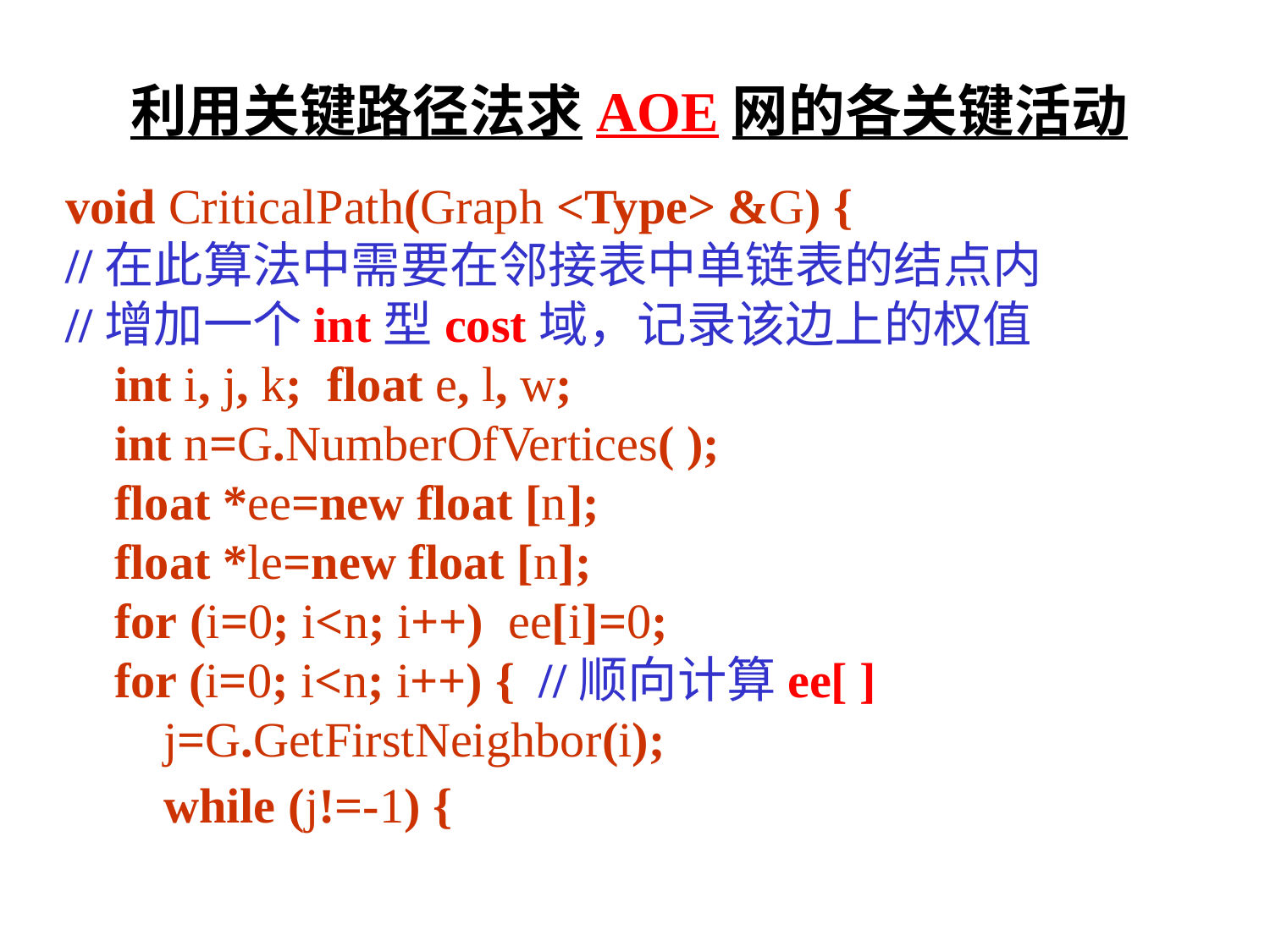

利用关键路径法求AOE网的各关键活动
void CriticalPath(Graph <Type> &G) {
//在此算法中需要在邻接表中单链表的结点内
//增加一个int型cost域，记录该边上的权值
    int i, j, k;  float e, l, w;
    int n=G.NumberOfVertices( );
    float *ee=new float [n];
    float *le=new float [n];
    for (i=0; i<n; i++)  ee[i]=0;
    for (i=0; i<n; i++) {  //顺向计算ee[ ]
        j=G.GetFirstNeighbor(i);
        while (j!=-1) {
211